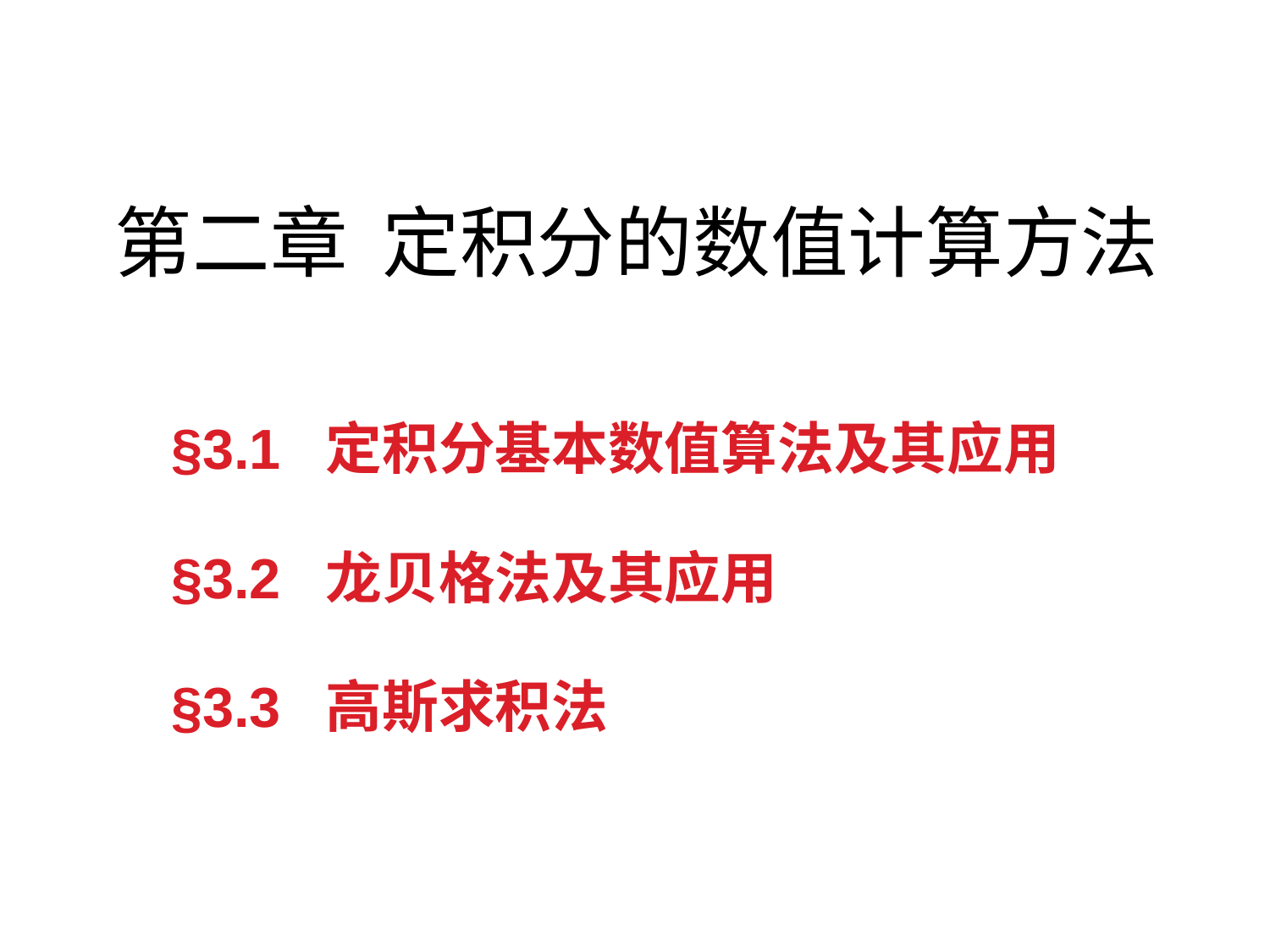

# 第二章  定积分的数值计算方法
§3.1  定积分基本数值算法及其应用
§3.2  龙贝格法及其应用
§3.3  高斯求积法
2